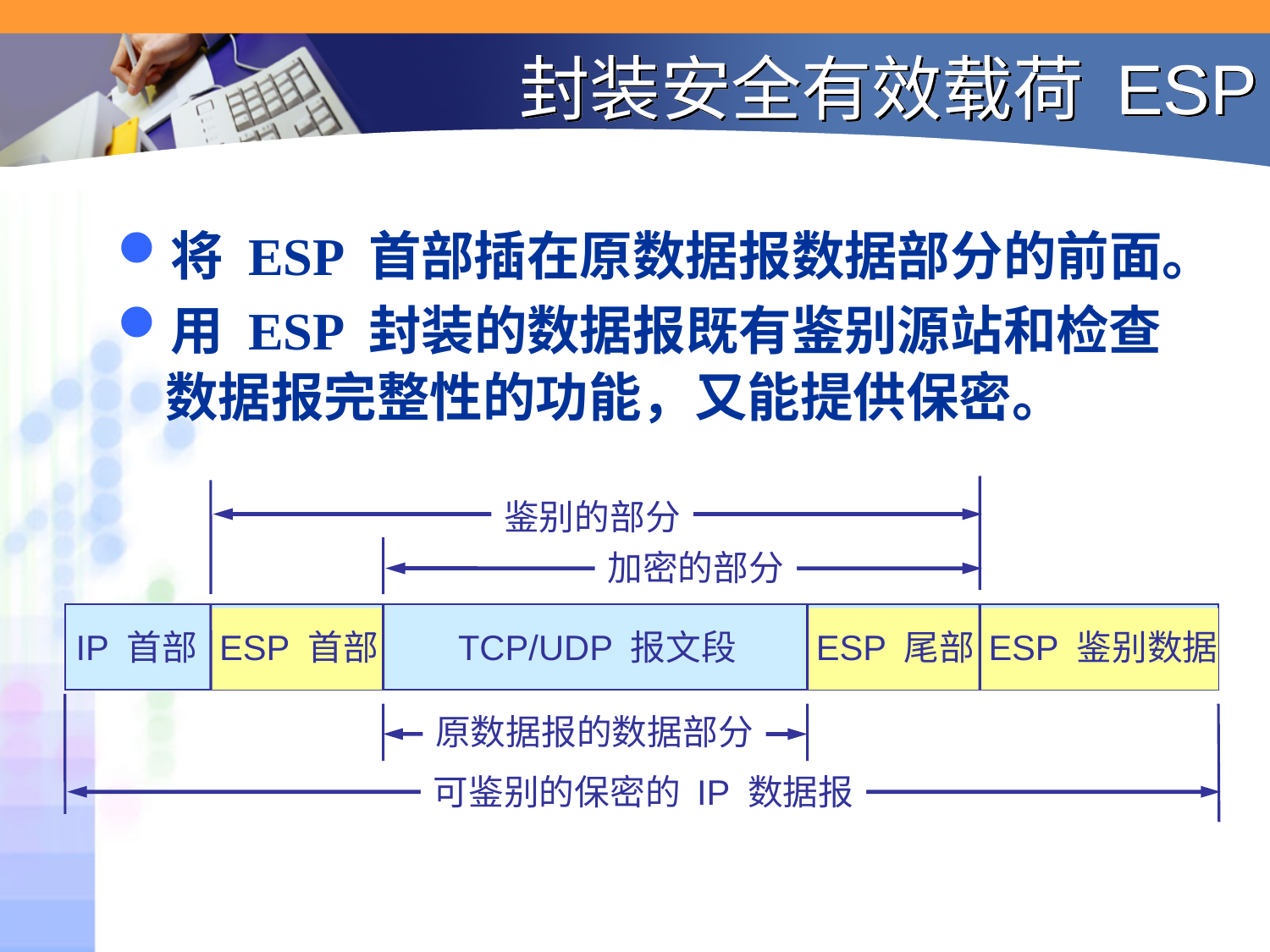

# 封装安全有效载荷 ESP
将 ESP 首部插在原数据报数据部分的前面。
用 ESP 封装的数据报既有鉴别源站和检查数据报完整性的功能，又能提供保密。

鉴别的部分

加密的部分

IP 首部
ESP 首部
TCP/UDP 报文段
ESP 尾部
ESP 鉴别数据

原数据报的数据部分

可鉴别的保密的 IP 数据报